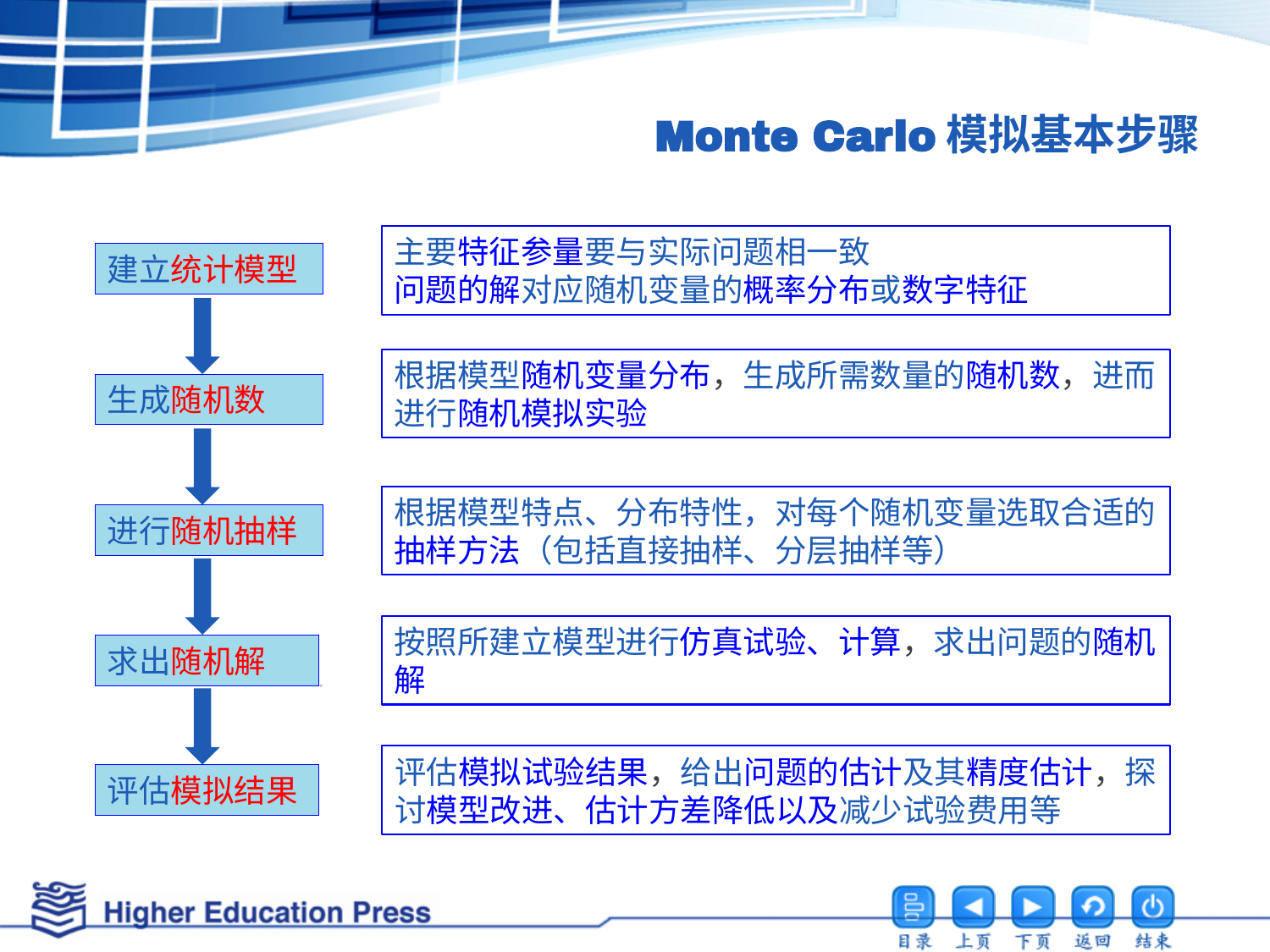

# Monte Carlo模拟基本步骤
主要特征参量要与实际问题相一致
问题的解对应随机变量的概率分布或数字特征
建立统计模型

根据模型随机变量分布，生成所需数量的随机数，进而进行随机模拟实验
生成随机数

根据模型特点、分布特性，对每个随机变量选取合适的抽样方法（包括直接抽样、分层抽样等）
进行随机抽样

按照所建立模型进行仿真试验、计算，求出问题的随机解
求出随机解

评估模拟试验结果，给出问题的估计及其精度估计，探讨模型改进、估计方差降低以及减少试验费用等
评估模拟结果